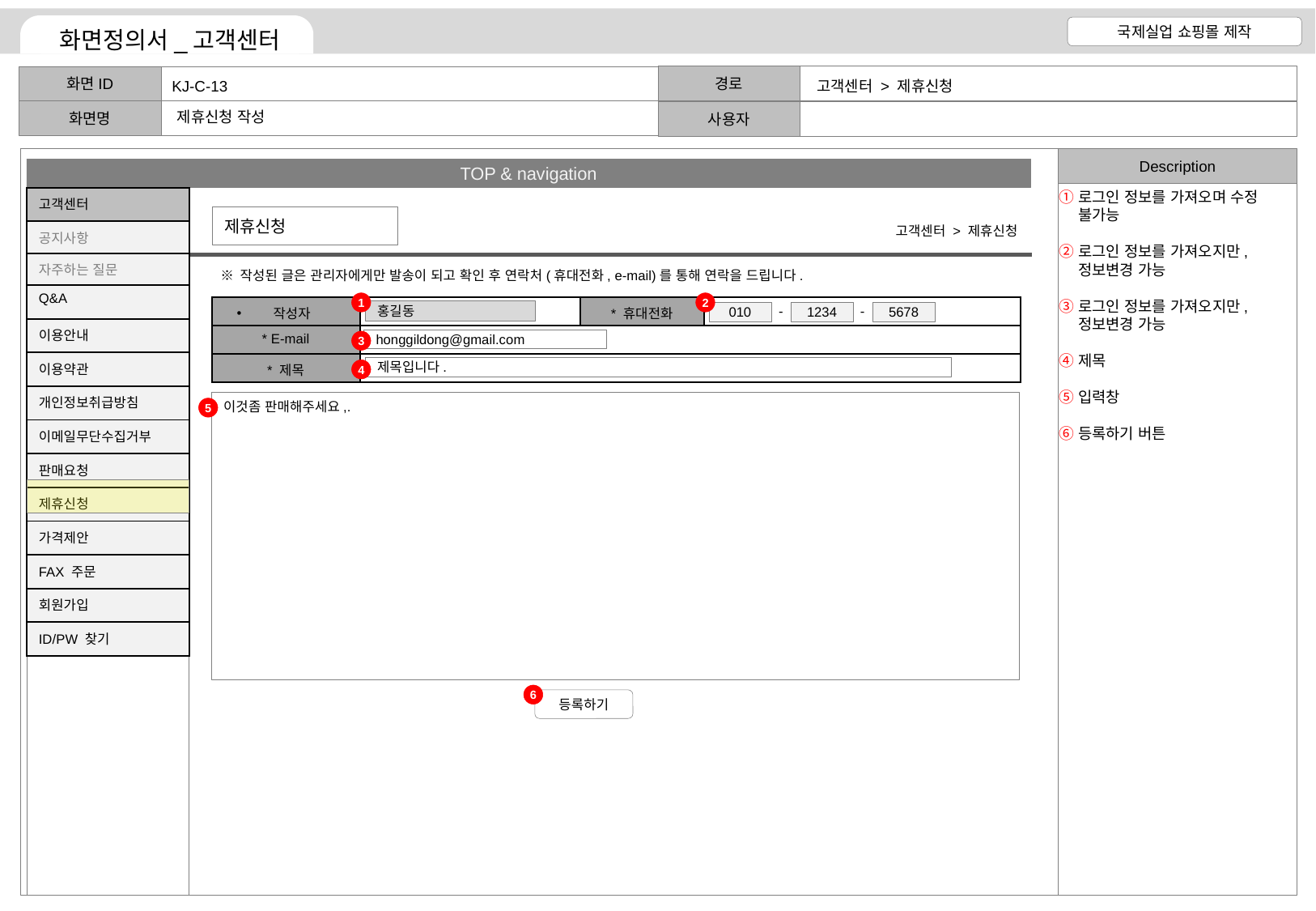

KJ-C-13
고객센터 > 제휴신청
제휴신청 작성

로그인 정보를 가져오며 수정 불가능

로그인 정보를 가져오지만, 정보변경 가능

로그인 정보를 가져오지만, 정보변경 가능

제목

입력창

등록하기 버튼
제휴신청
고객센터 > 제휴신청
※ 작성된 글은 관리자에게만 발송이 되고 확인 후 연락처(휴대전화, e-mail)를 통해 연락을 드립니다.
1
2
| 작성자 |  | \* 휴대전화 |  |
| --- | --- | --- | --- |
| \* E-mail |  |  |  |
| \* 제목 |  |  |  |
-
-
홍길동
010
1234
5678
honggildong@gmail.com
3
제목입니다.
4
이것좀 판매해주세요,.
5

6
등록하기